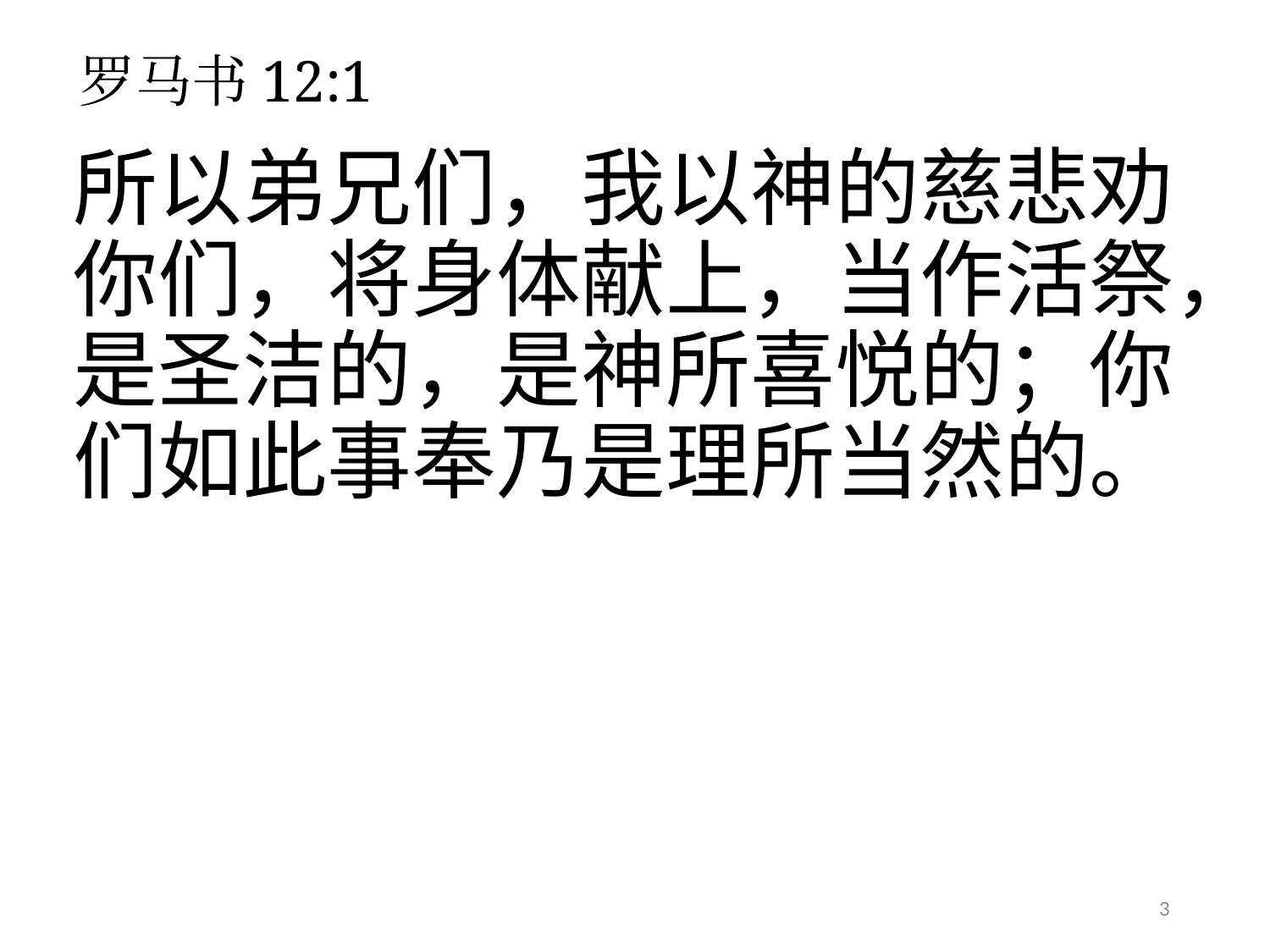

# 罗马书12:1
所以弟兄们，我以神的慈悲劝你们，将身体献上，当作活祭，是圣洁的，是神所喜悦的；你们如此事奉乃是理所当然的。
3